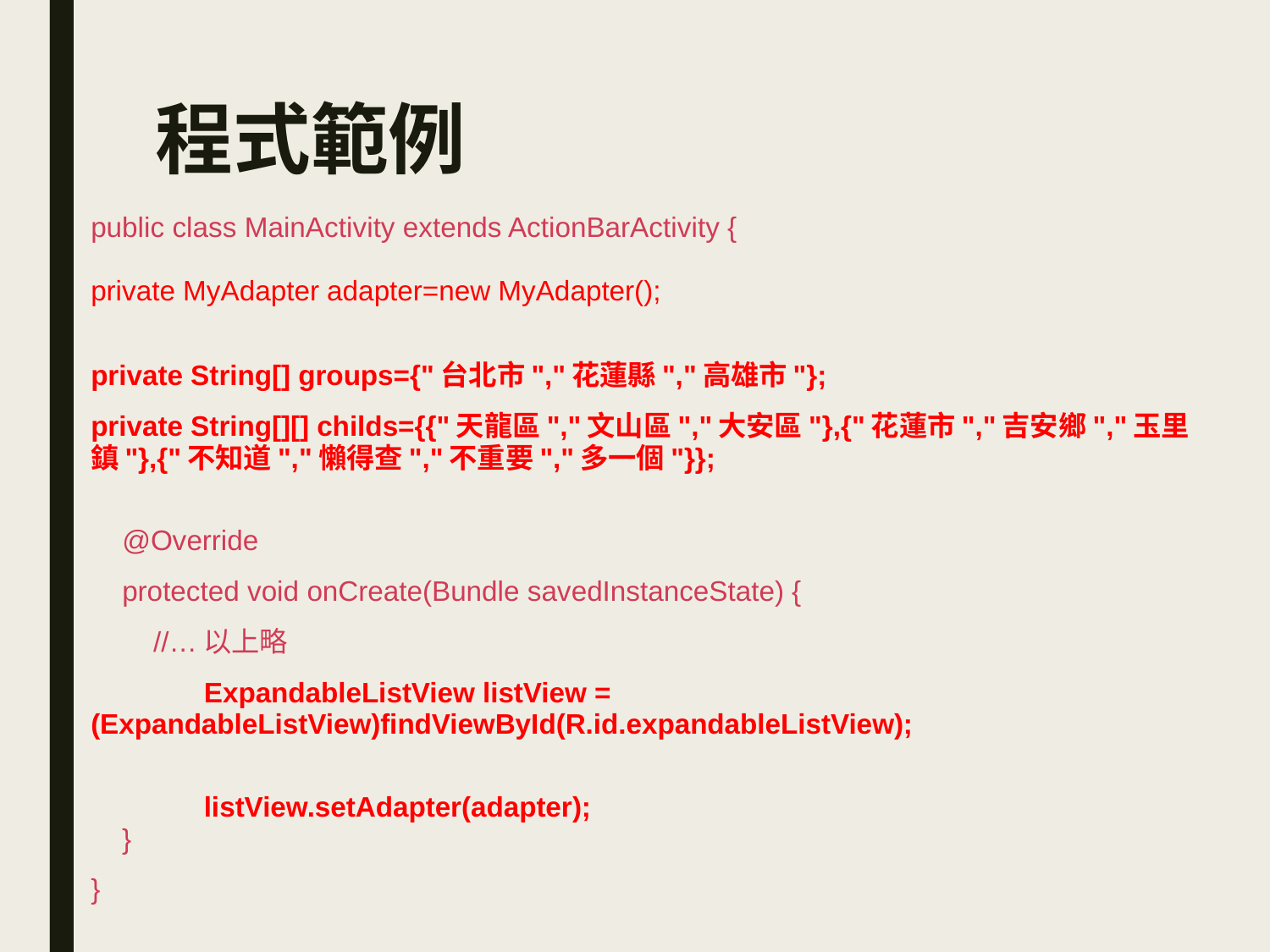

# 程式範例
public class MainActivity extends ActionBarActivity {
private MyAdapter adapter=new MyAdapter();
private String[] groups={"台北市","花蓮縣","高雄市"};
private String[][] childs={{"天龍區","文山區","大安區"},{"花蓮市","吉安鄉","玉里鎮"},{"不知道","懶得查","不重要","多一個"}};
    @Override
    protected void onCreate(Bundle savedInstanceState) {
        //…以上略
     	ExpandableListView listView =       	   	(ExpandableListView)findViewById(R.id.expandableListView);
     	listView.setAdapter(adapter);
    }
}